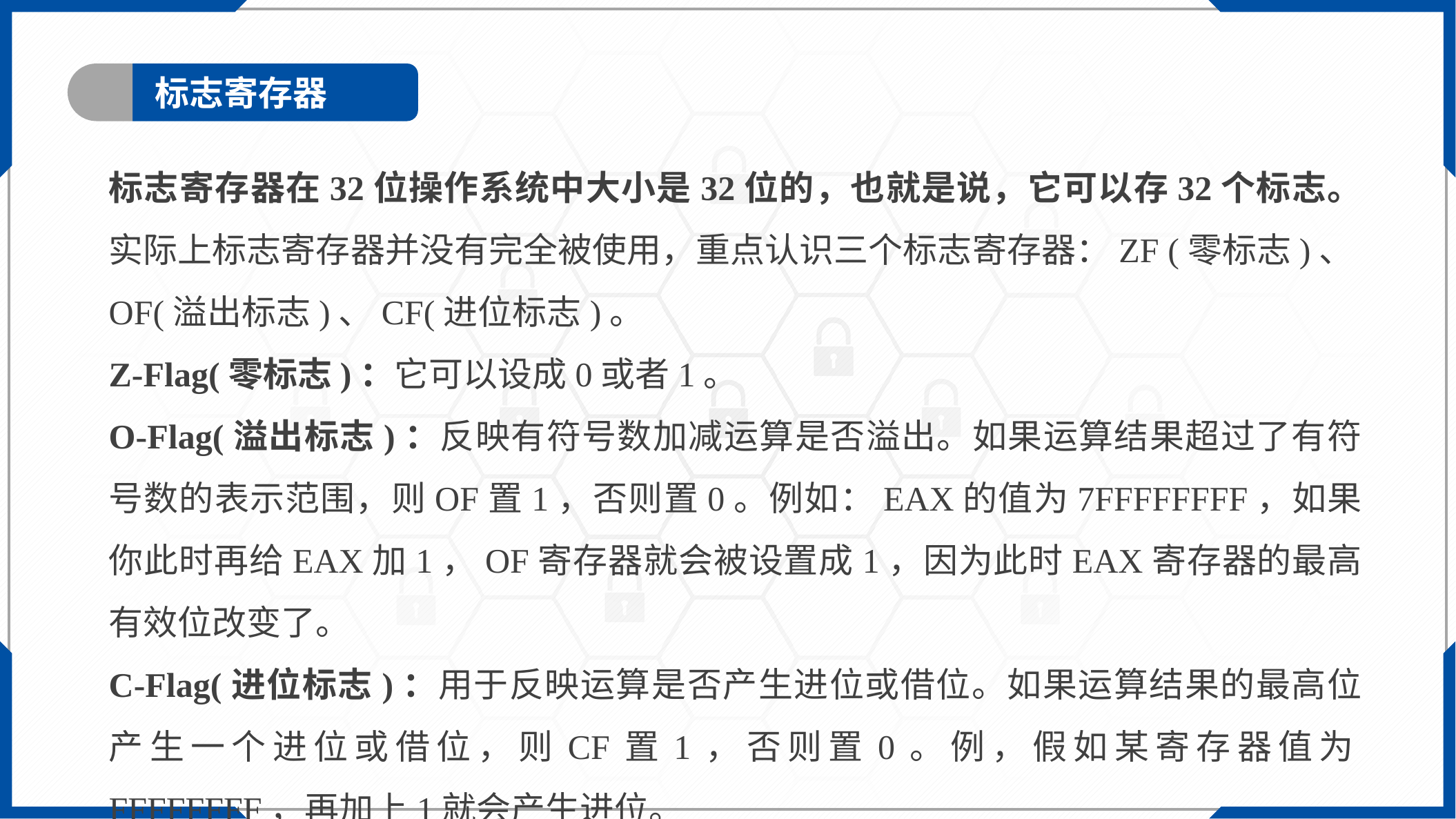

标志寄存器
标志寄存器在32位操作系统中大小是32位的，也就是说，它可以存32个标志。实际上标志寄存器并没有完全被使用，重点认识三个标志寄存器：ZF (零标志)、OF(溢出标志)、CF(进位标志)。
Z-Flag(零标志)：它可以设成0或者1。
O-Flag(溢出标志)：反映有符号数加减运算是否溢出。如果运算结果超过了有符号数的表示范围，则OF置1，否则置0。例如：EAX的值为7FFFFFFFF，如果你此时再给EAX加1，OF寄存器就会被设置成1，因为此时EAX寄存器的最高有效位改变了。
C-Flag(进位标志)：用于反映运算是否产生进位或借位。如果运算结果的最高位产生一个进位或借位，则CF置1，否则置0。例，假如某寄存器值为FFFFFFFF，再加上1就会产生进位。